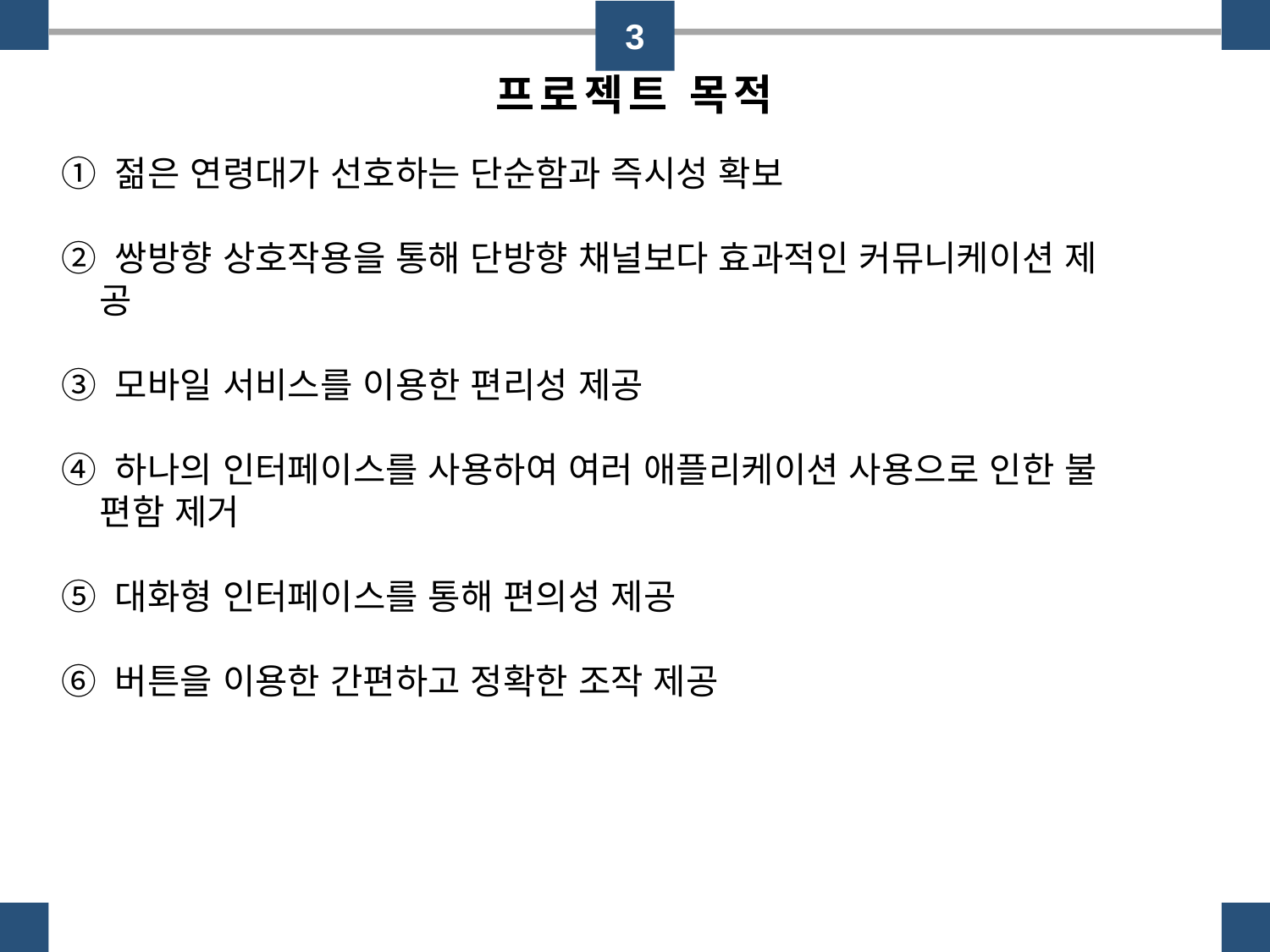

3

프로젝트 목적
① 젊은 연령대가 선호하는 단순함과 즉시성 확보

② 쌍방향 상호작용을 통해 단방향 채널보다 효과적인 커뮤니케이션 제
   공
③ 모바일 서비스를 이용한 편리성 제공

④ 하나의 인터페이스를 사용하여 여러 애플리케이션 사용으로 인한 불
   편함 제거

⑤ 대화형 인터페이스를 통해 편의성 제공

⑥ 버튼을 이용한 간편하고 정확한 조작 제공